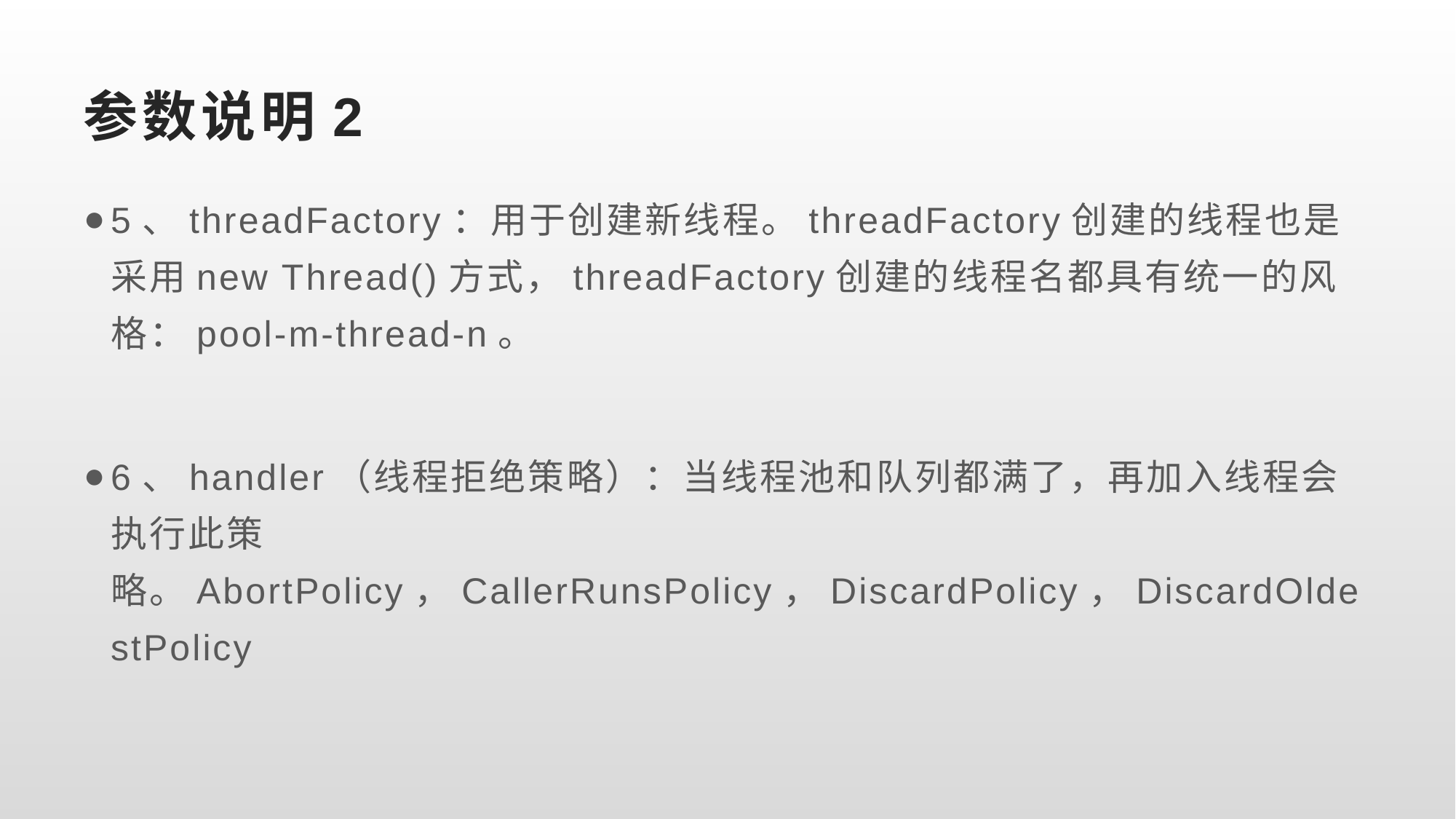

# 参数说明2
5、threadFactory：用于创建新线程。threadFactory创建的线程也是采用new Thread()方式，threadFactory创建的线程名都具有统一的风格：pool-m-thread-n。

6、handler（线程拒绝策略）：当线程池和队列都满了，再加入线程会执行此策略。AbortPolicy，CallerRunsPolicy，DiscardPolicy，DiscardOldestPolicy